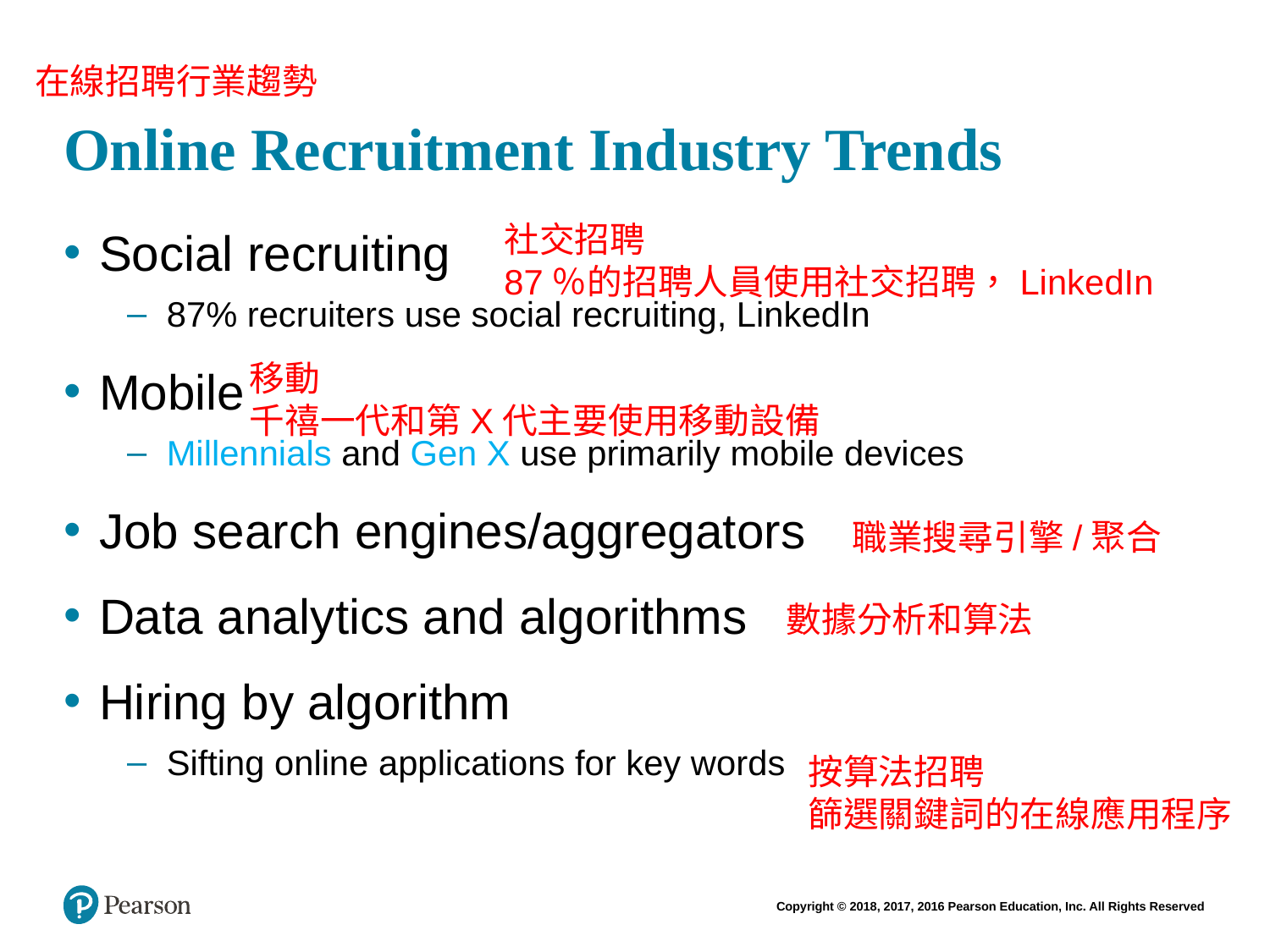

# Online Recruitment Industry Trends
在線招聘行業趨勢
社交招聘
87％的招聘人員使用社交招聘，LinkedIn
Social recruiting
87% recruiters use social recruiting, LinkedIn
Mobile
Millennials and Gen X use primarily mobile devices
Job search engines/aggregators
Data analytics and algorithms
Hiring by algorithm
Sifting online applications for key words
移動
千禧一代和第X代主要使用移動設備
職業搜尋引擎/聚合
數據分析和算法
按算法招聘
篩選關鍵詞的在線應用程序